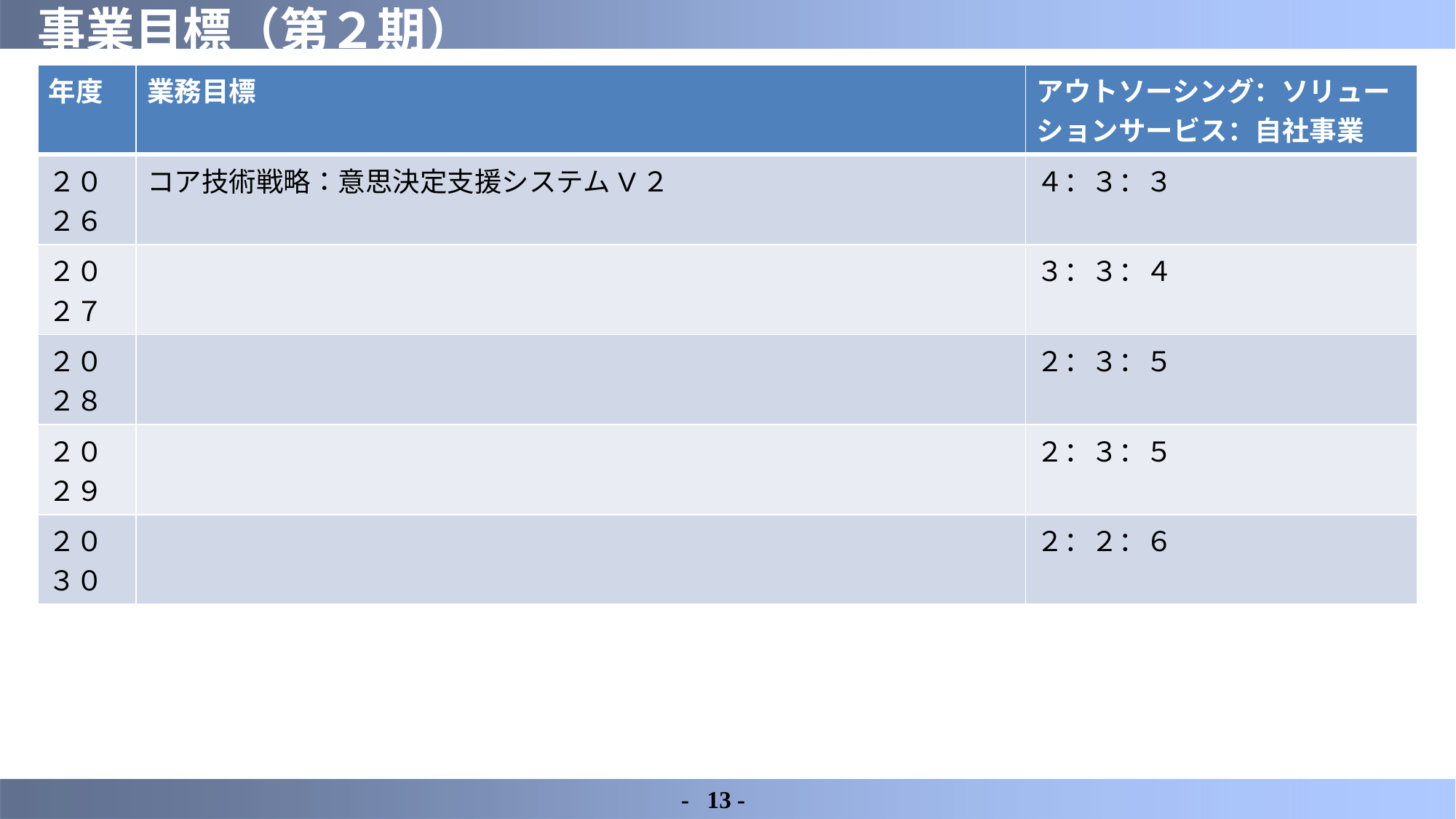

# 事業目標（第２期）
| 年度 | 業務目標 | アウトソーシング：ソリューションサービス：自社事業 |
| --- | --- | --- |
| ２０２６ | コア技術戦略：意思決定支援システムV２ | ４：３：３ |
| ２０２７ |  | ３：３：４ |
| ２０２８ |  | ２：３：５ |
| ２０２９ |  | ２：３：５ |
| ２０３０ |  | ２：２：６ |
-	13 -